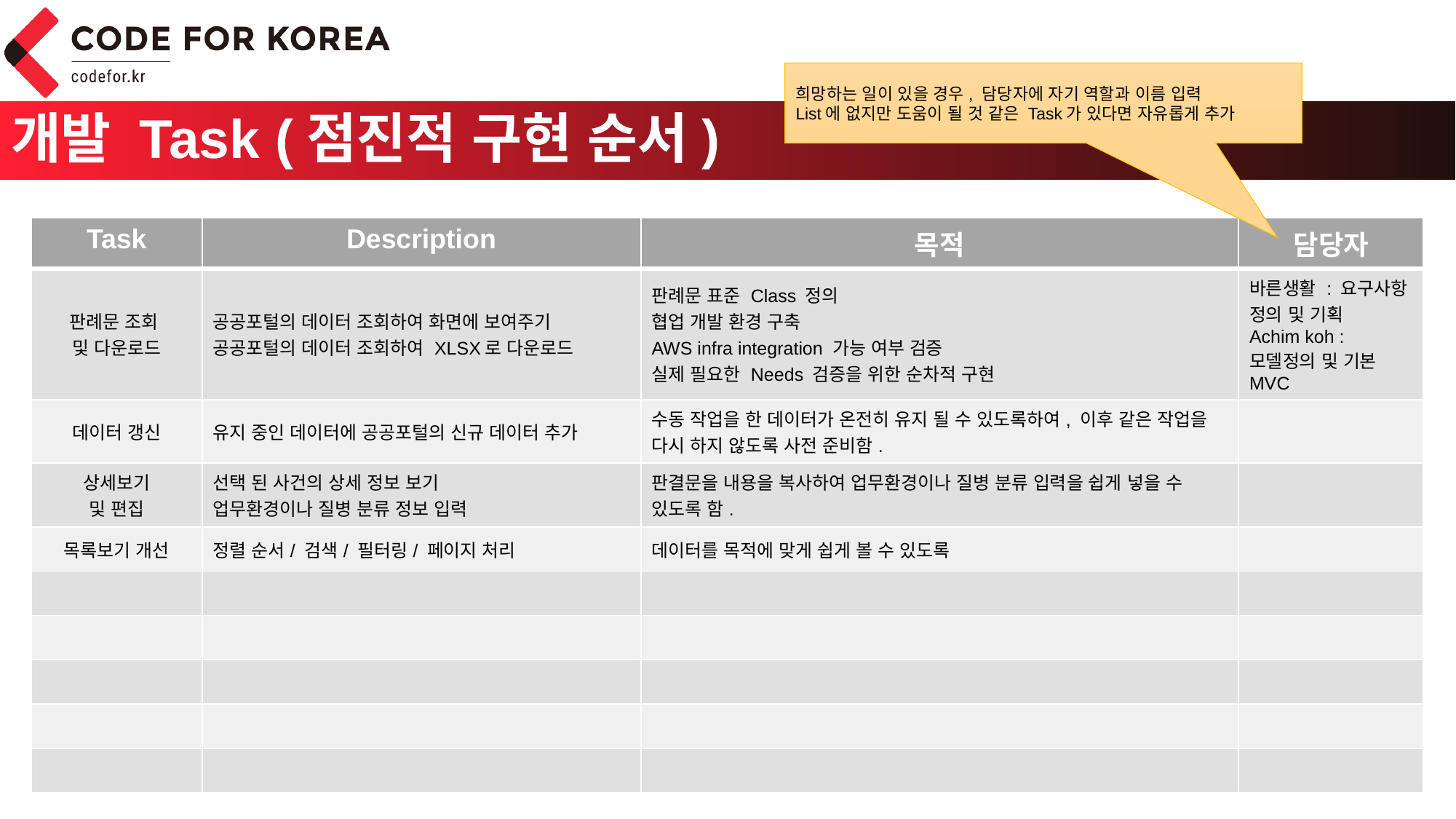

희망하는 일이 있을 경우, 담당자에 자기 역할과 이름 입력
List에 없지만 도움이 될 것 같은 Task가 있다면 자유롭게 추가
# 개발 Task (점진적 구현 순서)
| Task | Description | 목적 | 담당자 |
| --- | --- | --- | --- |
| 판례문 조회 및 다운로드 | 공공포털의 데이터 조회하여 화면에 보여주기 공공포털의 데이터 조회하여 XLSX로 다운로드 | 판례문 표준 Class 정의 협업 개발 환경 구축 AWS infra integration 가능 여부 검증 실제 필요한 Needs 검증을 위한 순차적 구현 | 바른생활 : 요구사항 정의 및 기획 Achim koh : 모델정의 및 기본 MVC |
| 데이터 갱신 | 유지 중인 데이터에 공공포털의 신규 데이터 추가 | 수동 작업을 한 데이터가 온전히 유지 될 수 있도록하여, 이후 같은 작업을 다시 하지 않도록 사전 준비함. |  |
| 상세보기 및 편집 | 선택 된 사건의 상세 정보 보기 업무환경이나 질병 분류 정보 입력 | 판결문을 내용을 복사하여 업무환경이나 질병 분류 입력을 쉽게 넣을 수 있도록 함. |  |
| 목록보기 개선 | 정렬 순서/ 검색/ 필터링/ 페이지 처리 | 데이터를 목적에 맞게 쉽게 볼 수 있도록 |  |
|  |  |  |  |
|  |  |  |  |
|  |  |  |  |
|  |  |  |  |
|  |  |  |  |